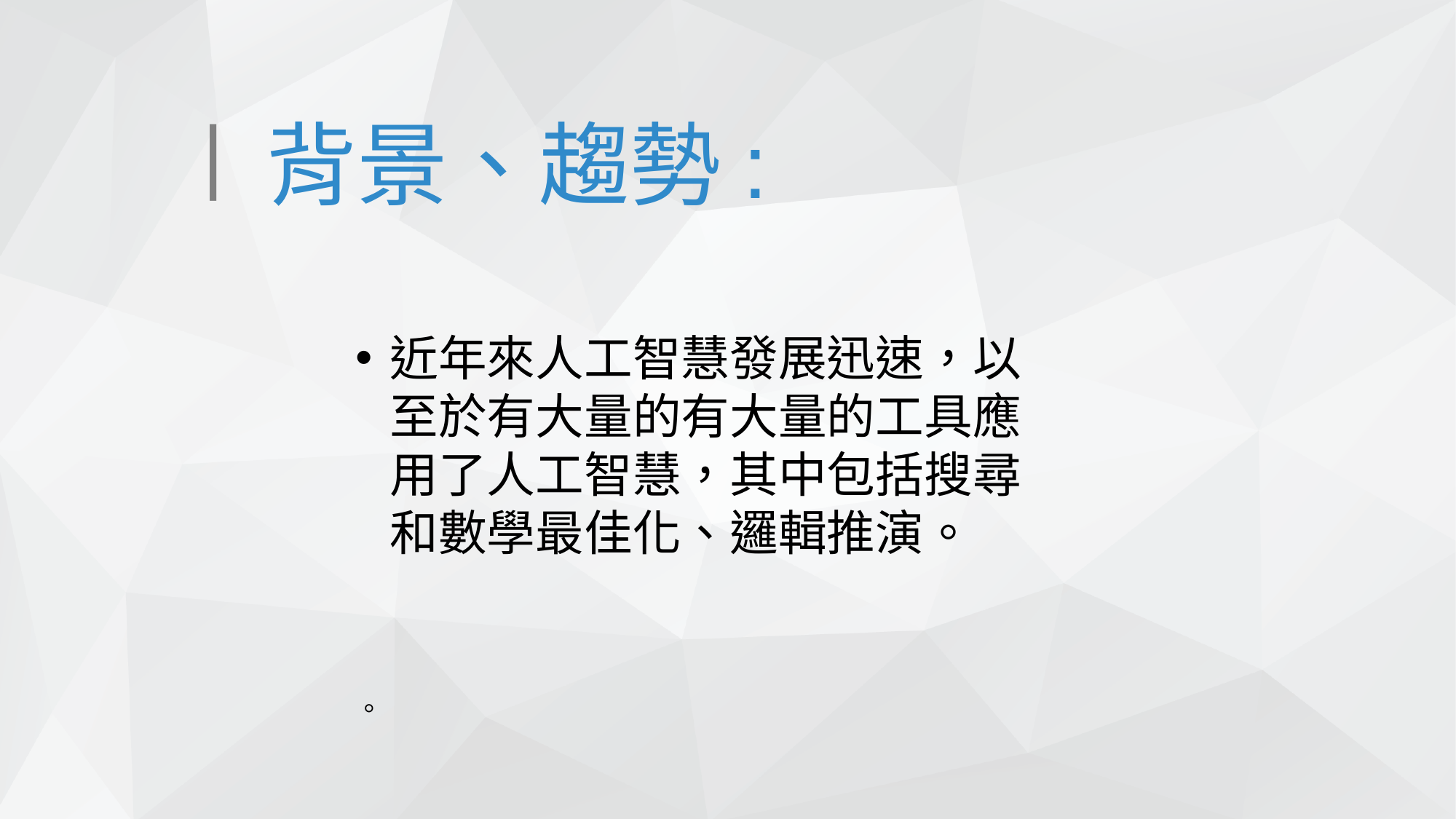

|
背景、趨勢:
近年來人工智慧發展迅速，以至於有大量的有大量的工具應用了人工智慧，其中包括搜尋和數學最佳化、邏輯推演。

。